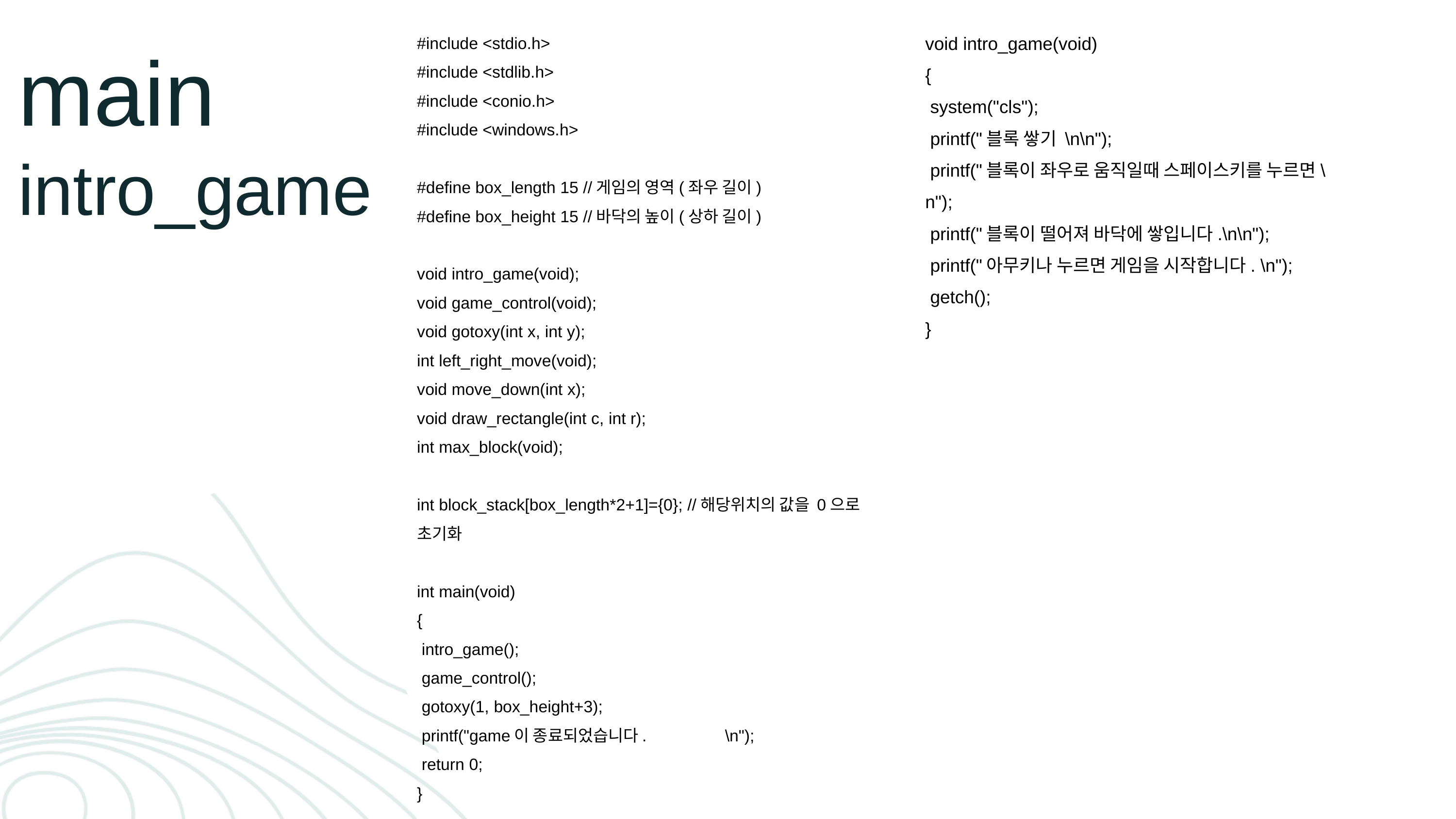

void intro_game(void)
{
 system("cls");
 printf("블록 쌓기 \n\n");
 printf("블록이 좌우로 움직일때 스페이스키를 누르면\n");
 printf("블록이 떨어져 바닥에 쌓입니다.\n\n");
 printf("아무키나 누르면 게임을 시작합니다. \n");
 getch();
}
#include <stdio.h>
#include <stdlib.h>
#include <conio.h>
#include <windows.h>

#define box_length 15 //게임의 영역(좌우 길이)
#define box_height 15 //바닥의 높이(상하 길이)

void intro_game(void);
void game_control(void);
void gotoxy(int x, int y);
int left_right_move(void);
void move_down(int x);
void draw_rectangle(int c, int r);
int max_block(void);

int block_stack[box_length*2+1]={0}; //해당위치의 값을 0으로 초기화

int main(void)
{
 intro_game();
 game_control();
 gotoxy(1, box_height+3);
 printf("game이 종료되었습니다.                 \n");
 return 0;
}
main
intro_game